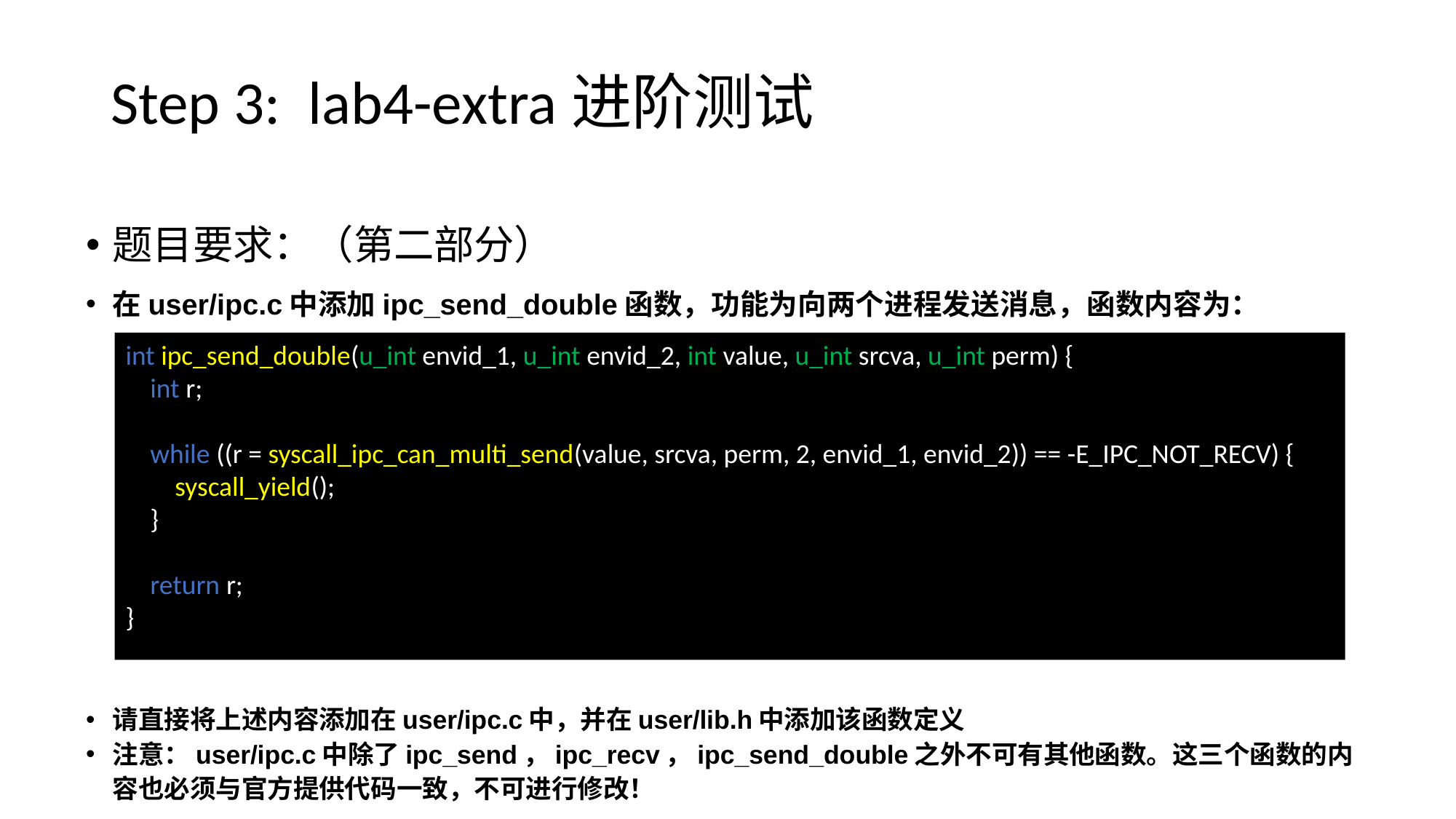

Step 3:  lab4-extra进阶测试
题目要求：（第二部分）
在user/ipc.c中添加ipc_send_double函数，功能为向两个进程发送消息，函数内容为：

请直接将上述内容添加在user/ipc.c中，并在user/lib.h中添加该函数定义
注意：user/ipc.c中除了ipc_send，ipc_recv，ipc_send_double之外不可有其他函数。这三个函数的内容也必须与官方提供代码一致，不可进行修改！

int ipc_send_double(u_int envid_1, u_int envid_2, int value, u_int srcva, u_int perm) {
    int r;
    while ((r = syscall_ipc_can_multi_send(value, srcva, perm, 2, envid_1, envid_2)) == -E_IPC_NOT_RECV) {
        syscall_yield();
    }
    return r;
}